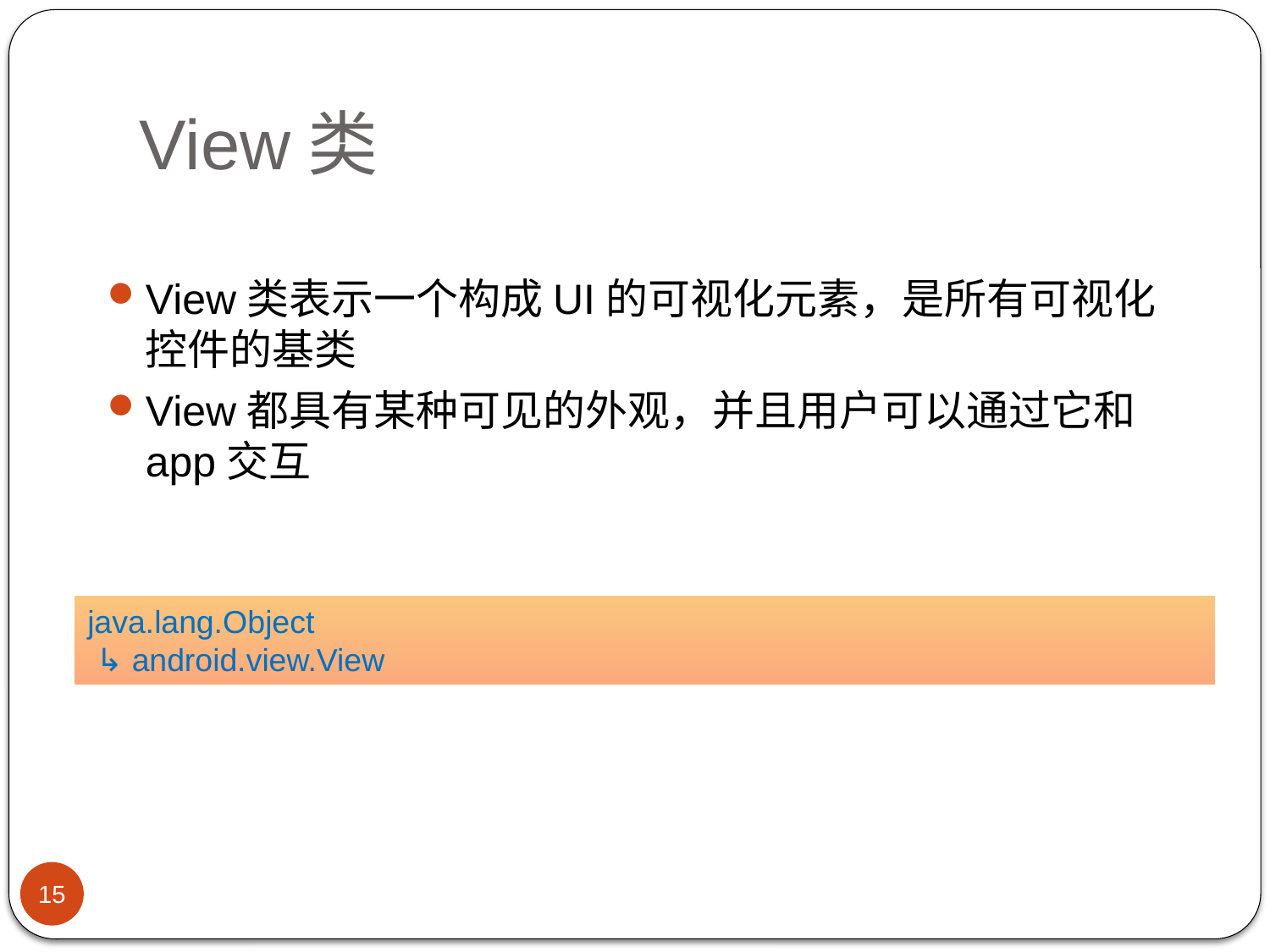

# View类
View类表示一个构成UI的可视化元素，是所有可视化控件的基类
View都具有某种可见的外观，并且用户可以通过它和app交互
java.lang.Object
 ↳ android.view.View
15